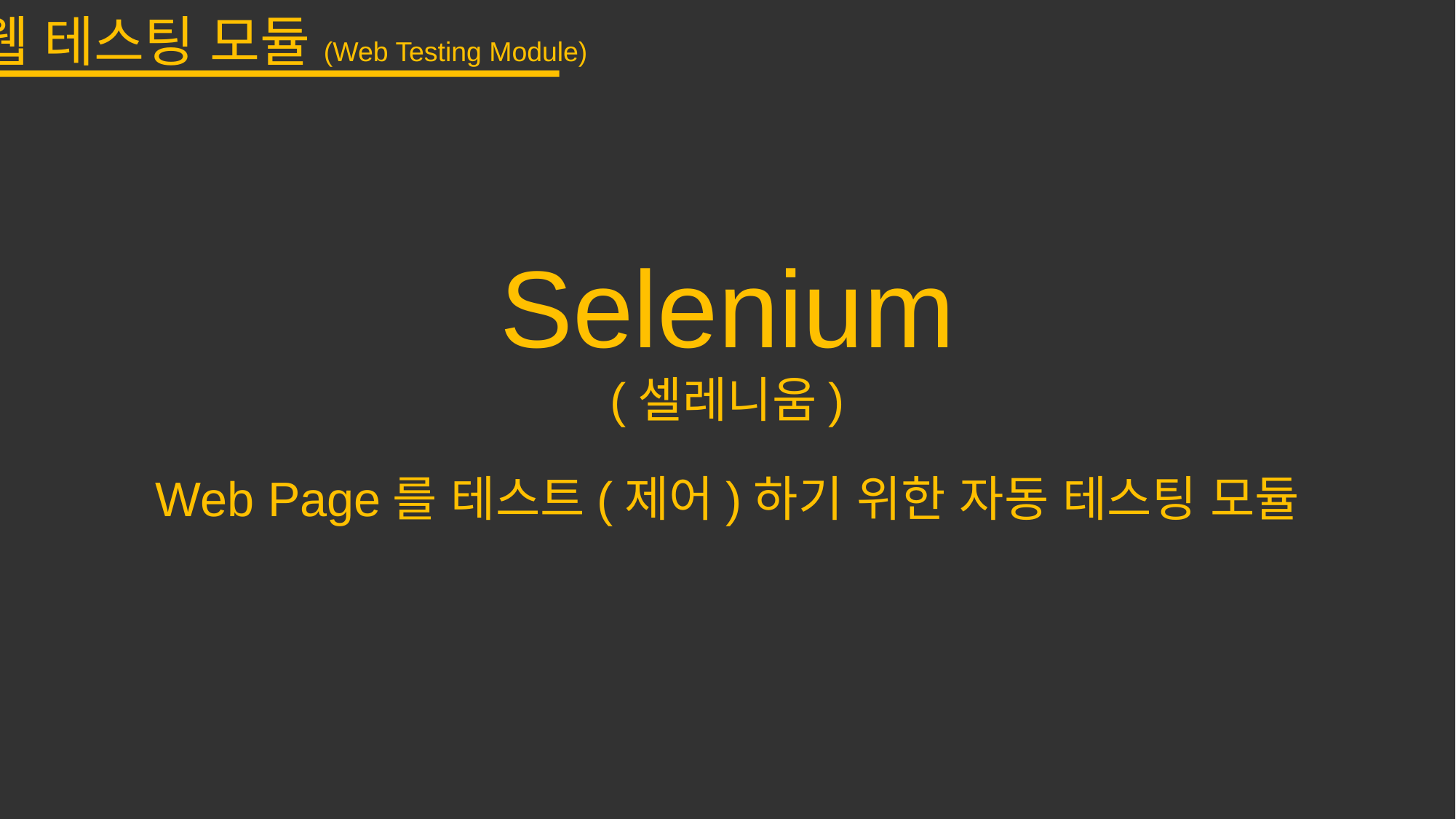

웹 테스팅 모듈(Web Testing Module)

Selenium
(셀레니움)
Web Page를 테스트(제어)하기 위한 자동 테스팅 모듈